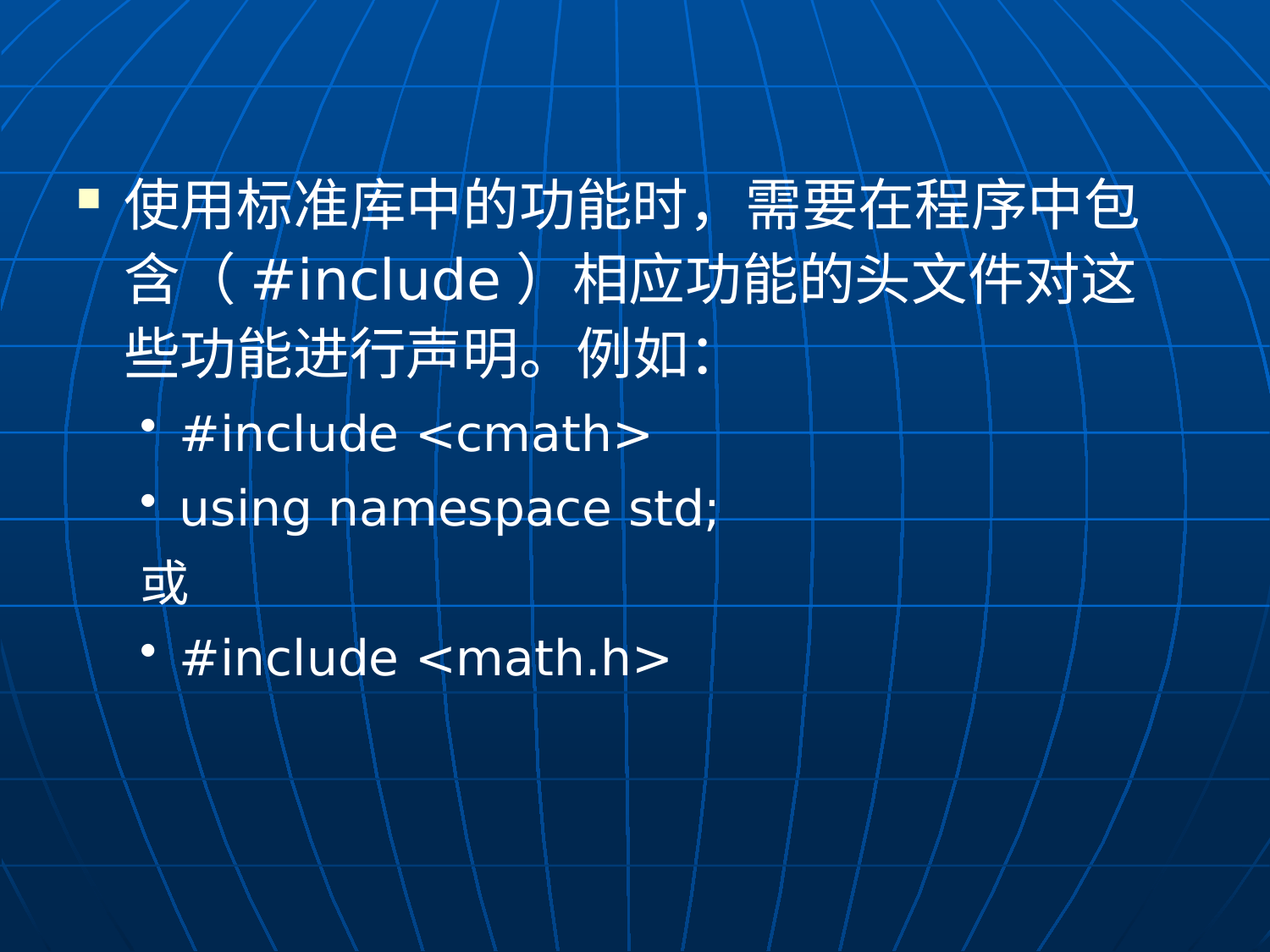

使用标准库中的功能时，需要在程序中包含（#include）相应功能的头文件对这些功能进行声明。例如：
#include <cmath>
using namespace std;
或
#include <math.h>